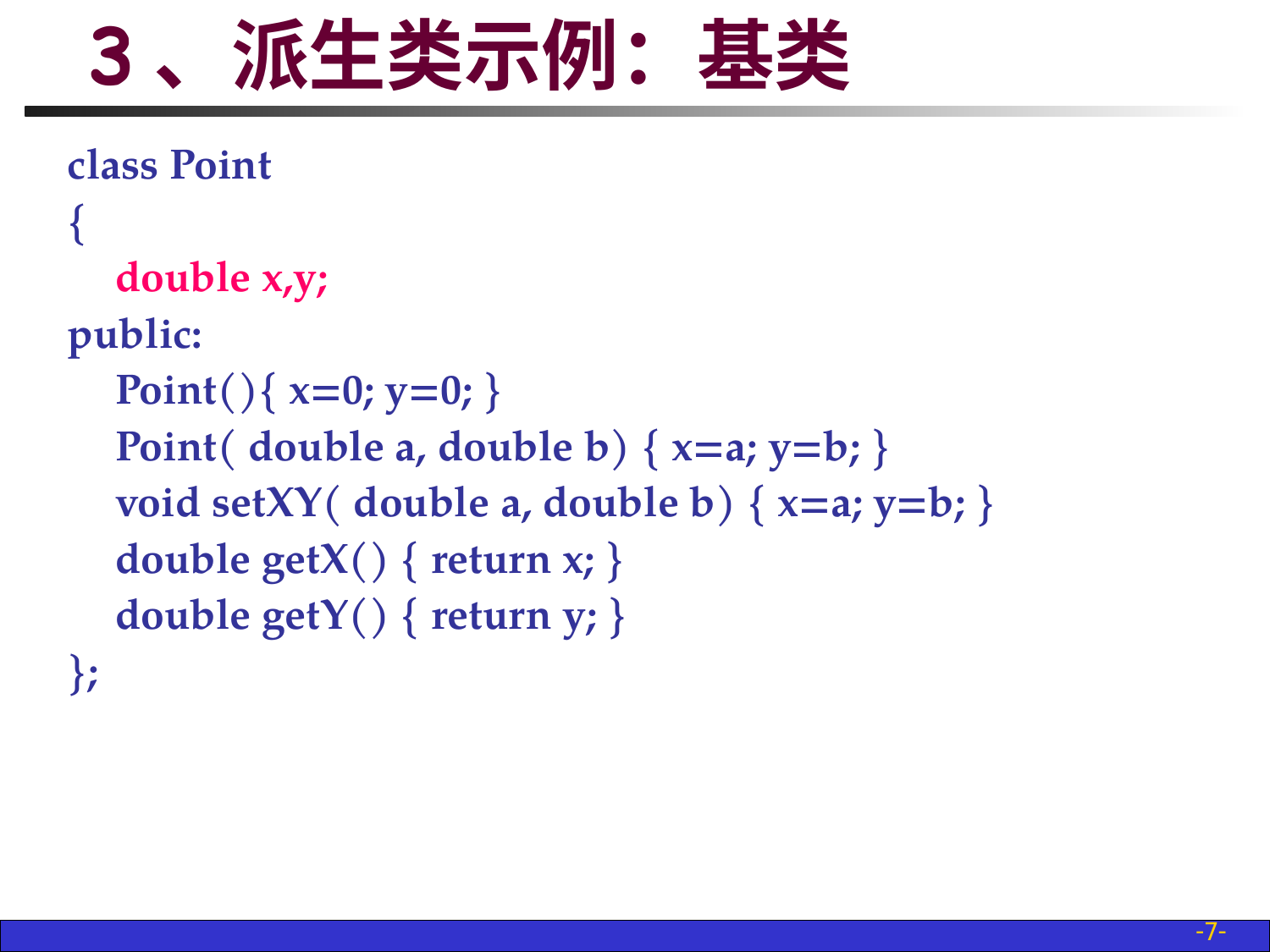

# 3、派生类示例：基类
class Point
{
	double x,y;
public:
	Point(){ x=0; y=0; }
	Point( double a, double b) { x=a; y=b; }
	void setXY( double a, double b) { x=a; y=b; }
	double getX() { return x; }
	double getY() { return y; }
};
-7-